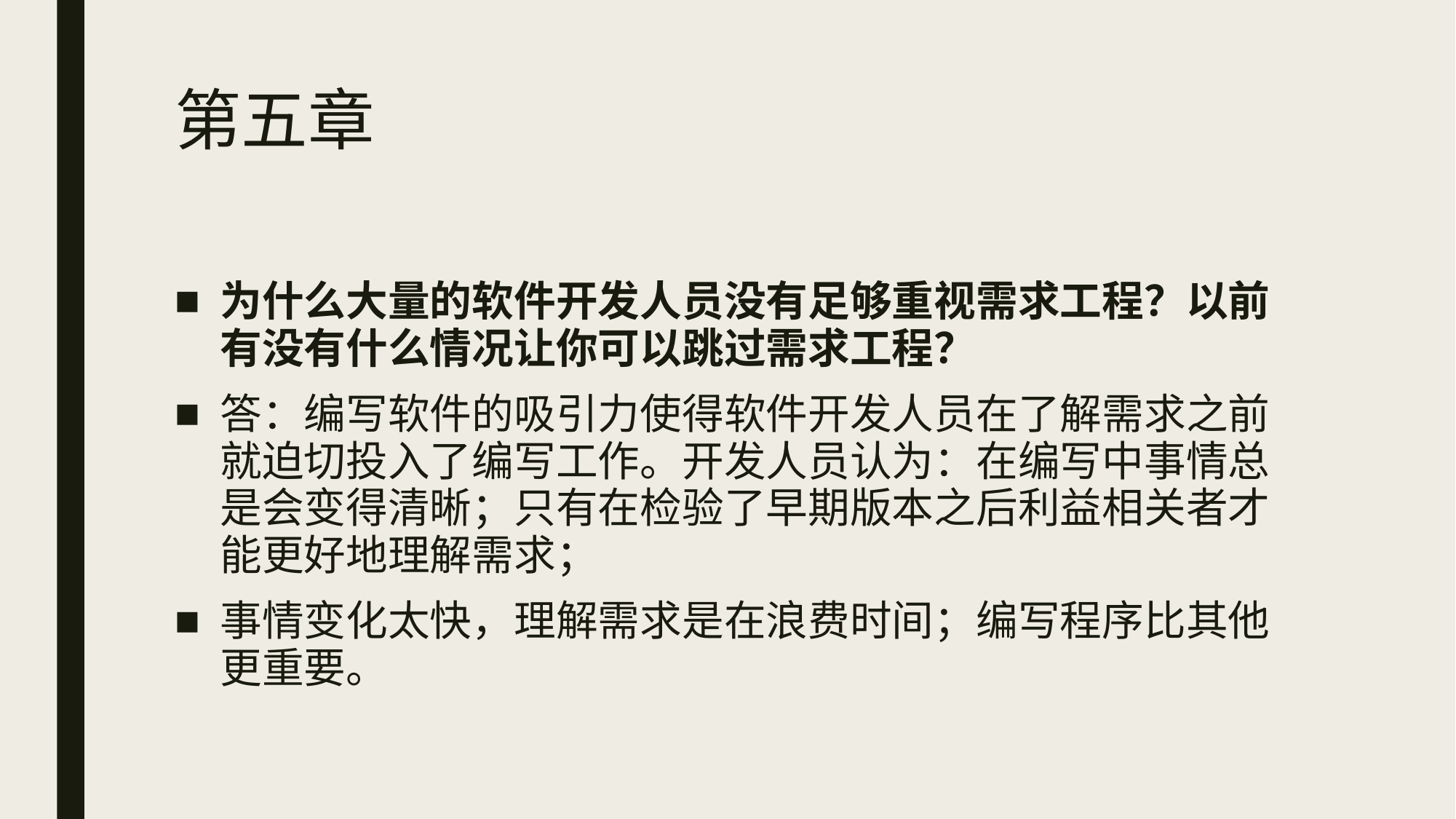

# 第五章
为什么大量的软件开发人员没有足够重视需求工程？以前有没有什么情况让你可以跳过需求工程？
答：编写软件的吸引力使得软件开发人员在了解需求之前就迫切投入了编写工作。开发人员认为：在编写中事情总是会变得清晰；只有在检验了早期版本之后利益相关者才能更好地理解需求；
事情变化太快，理解需求是在浪费时间；编写程序比其他更重要。